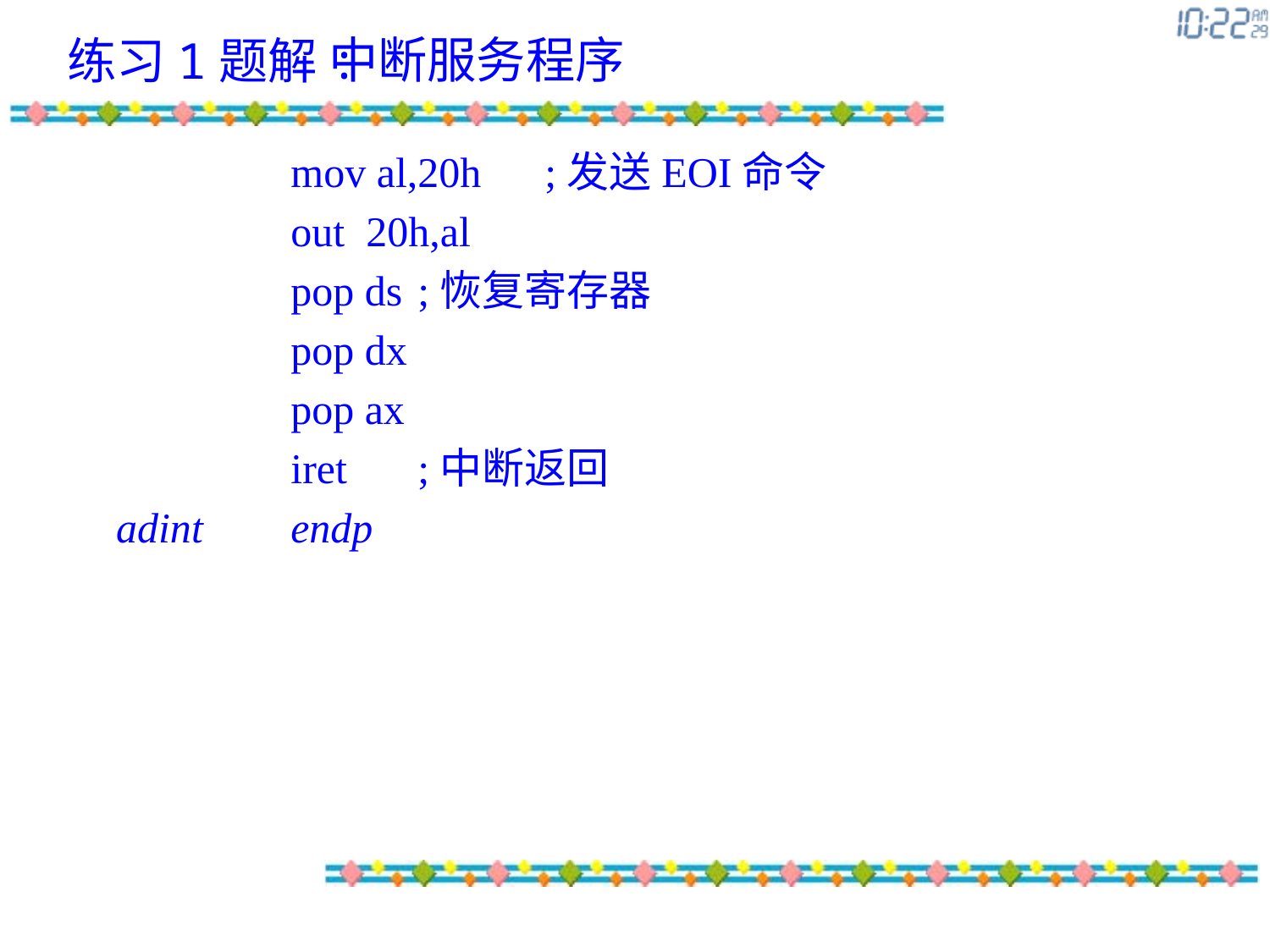

练习1题解:
中断服务程序
		mov al,20h	;发送EOI命令
		out  20h,al
		pop ds	;恢复寄存器
		pop dx
		pop ax
		iret	;中断返回
adint	endp